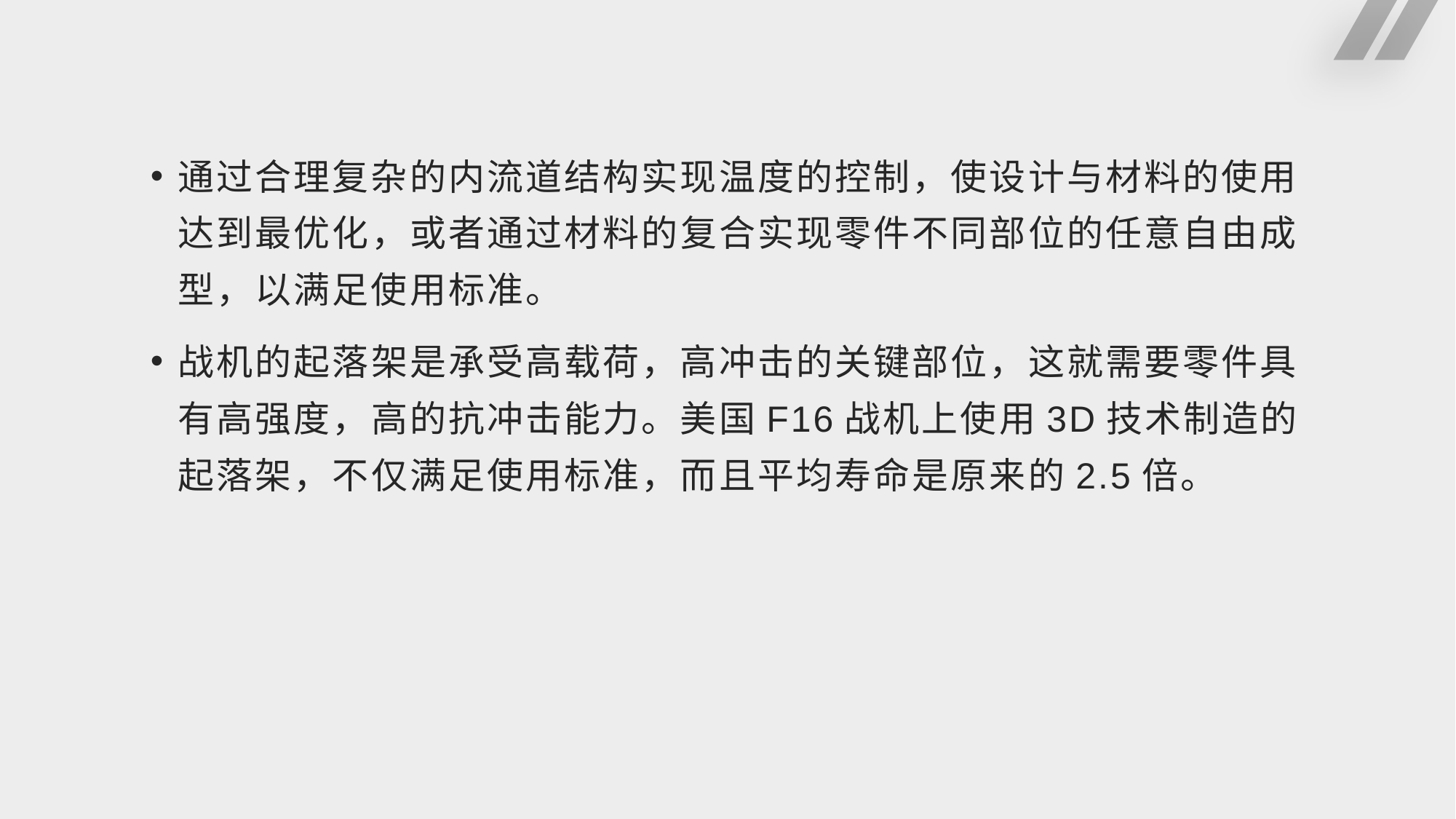

通过合理复杂的内流道结构实现温度的控制，使设计与材料的使用达到最优化，或者通过材料的复合实现零件不同部位的任意自由成型，以满足使用标准。
战机的起落架是承受高载荷，高冲击的关键部位，这就需要零件具有高强度，高的抗冲击能力。美国F16战机上使用3D技术制造的起落架，不仅满足使用标准，而且平均寿命是原来的2.5倍。